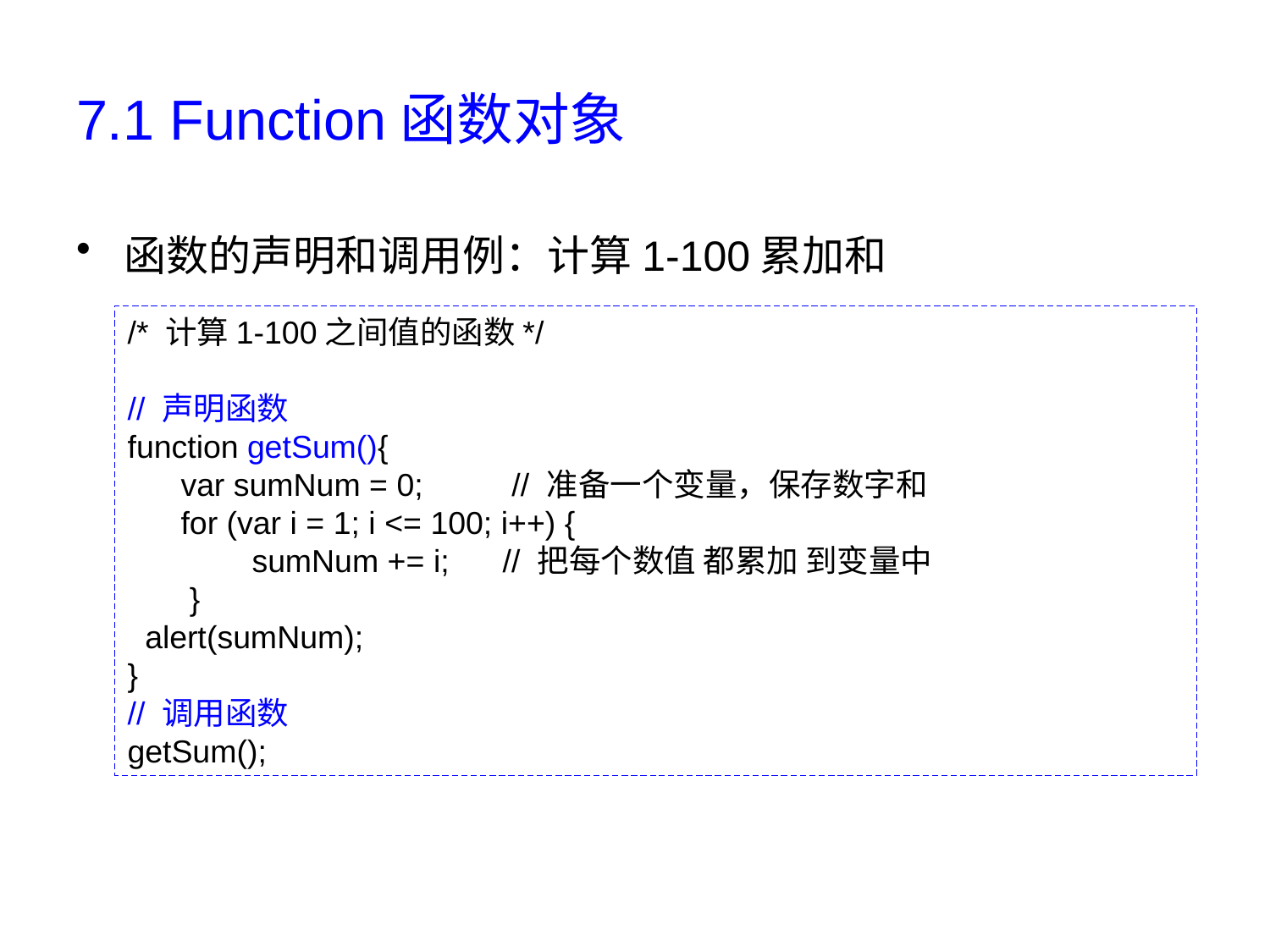

# 7.1 Function函数对象
函数的声明和调用例：计算1-100累加和
/* 计算1-100之间值的函数*/

// 声明函数
function getSum(){
      var sumNum = 0;          // 准备一个变量，保存数字和
      for (var i = 1; i <= 100; i++) {
              sumNum += i;      // 把每个数值 都累加 到变量中
       }
  alert(sumNum);
}
// 调用函数
getSum();